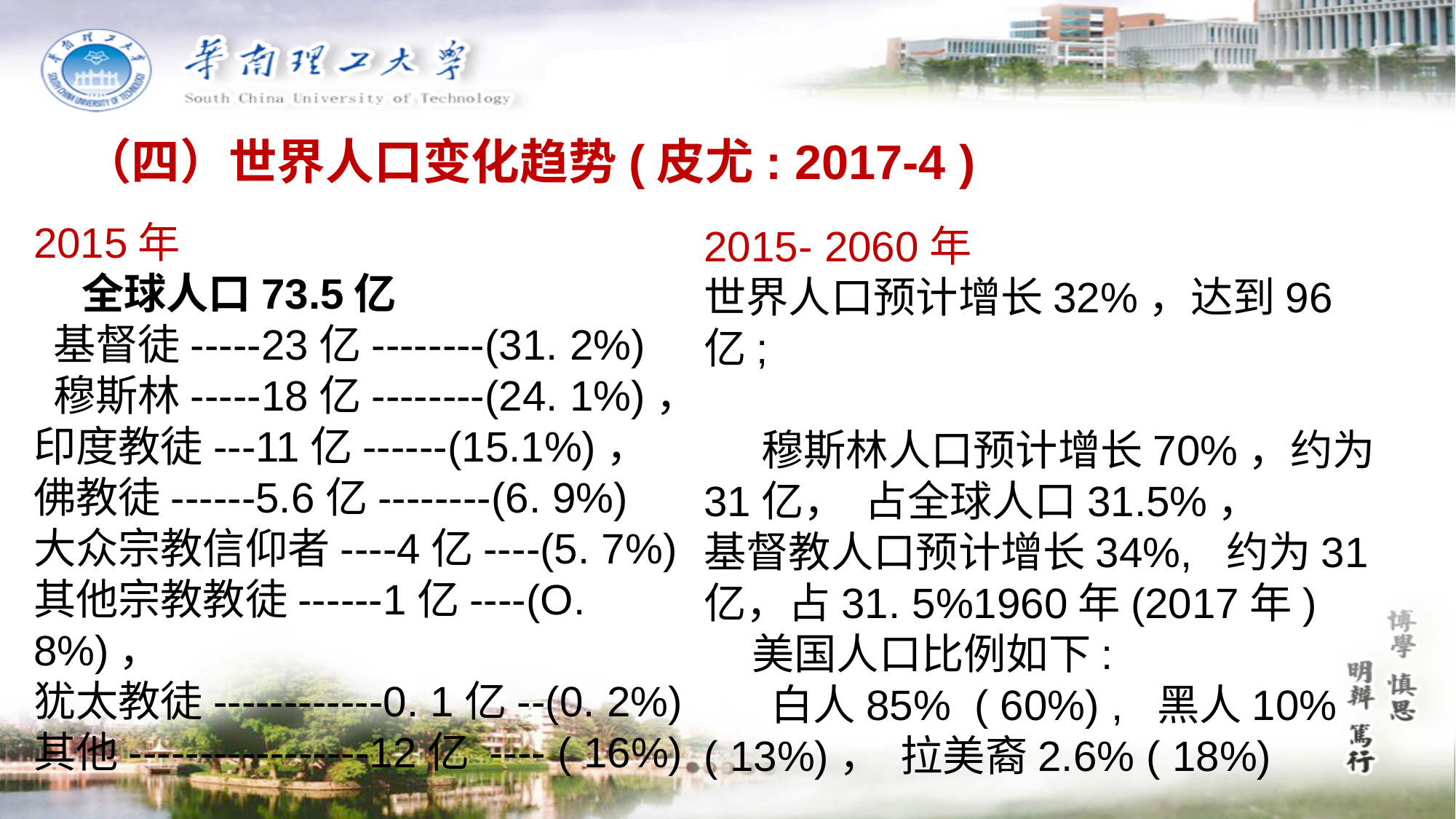

（四）世界人口变化趋势(皮尤: 2017-4 )
2015年
    全球人口73.5亿
 基督徒-----23亿--------(31. 2%)
 穆斯林-----18亿--------(24. 1%)，
印度教徒---11亿------(15.1%)，
佛教徒------5.6亿--------(6. 9%)
大众宗教信仰者----4亿----(5. 7%)
其他宗教教徒------1亿----(O. 8%)，
犹太教徒------------0. 1亿--(0. 2%)
其他-----------------12亿 ---- ( 16%)
2015- 2060年
世界人口预计增长32%，达到96亿;

     穆斯林人口预计增长70%，约为31亿，  占全球人口31.5%，
基督教人口预计增长34%,  约为31亿，占31. 5%1960年(2017年)
    美国人口比例如下:
      白人85%  ( 60%) ,  黑人10% ( 13%)，  拉美裔2.6% ( 18%)